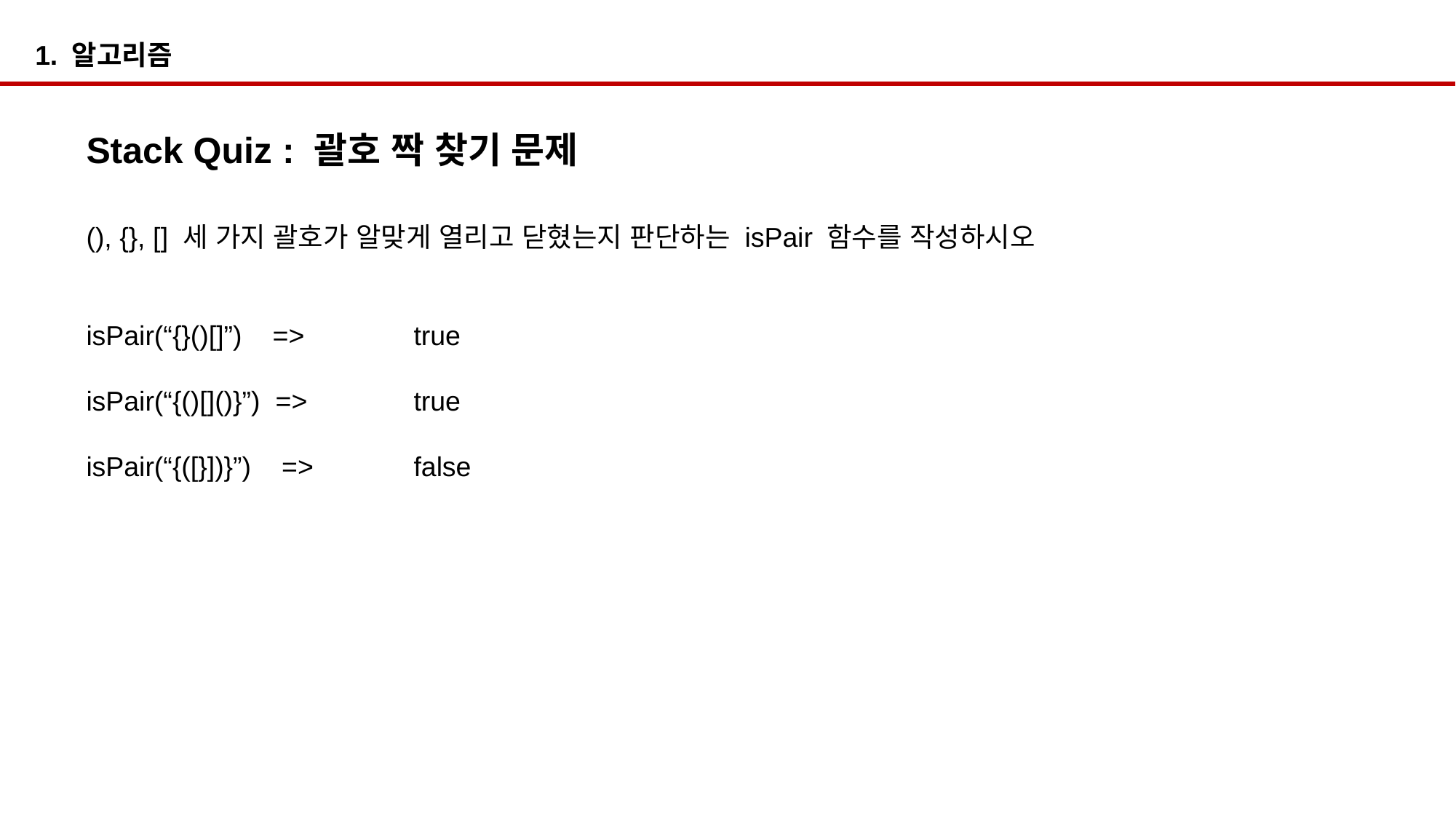

1. 알고리즘
Stack Quiz : 괄호 짝 찾기 문제
(), {}, [] 세 가지 괄호가 알맞게 열리고 닫혔는지 판단하는 isPair 함수를 작성하시오

isPair(“{}()[]”)    => 	true

isPair(“{()[]()}”)  => 	true

isPair(“{([}])}”)    => 	false